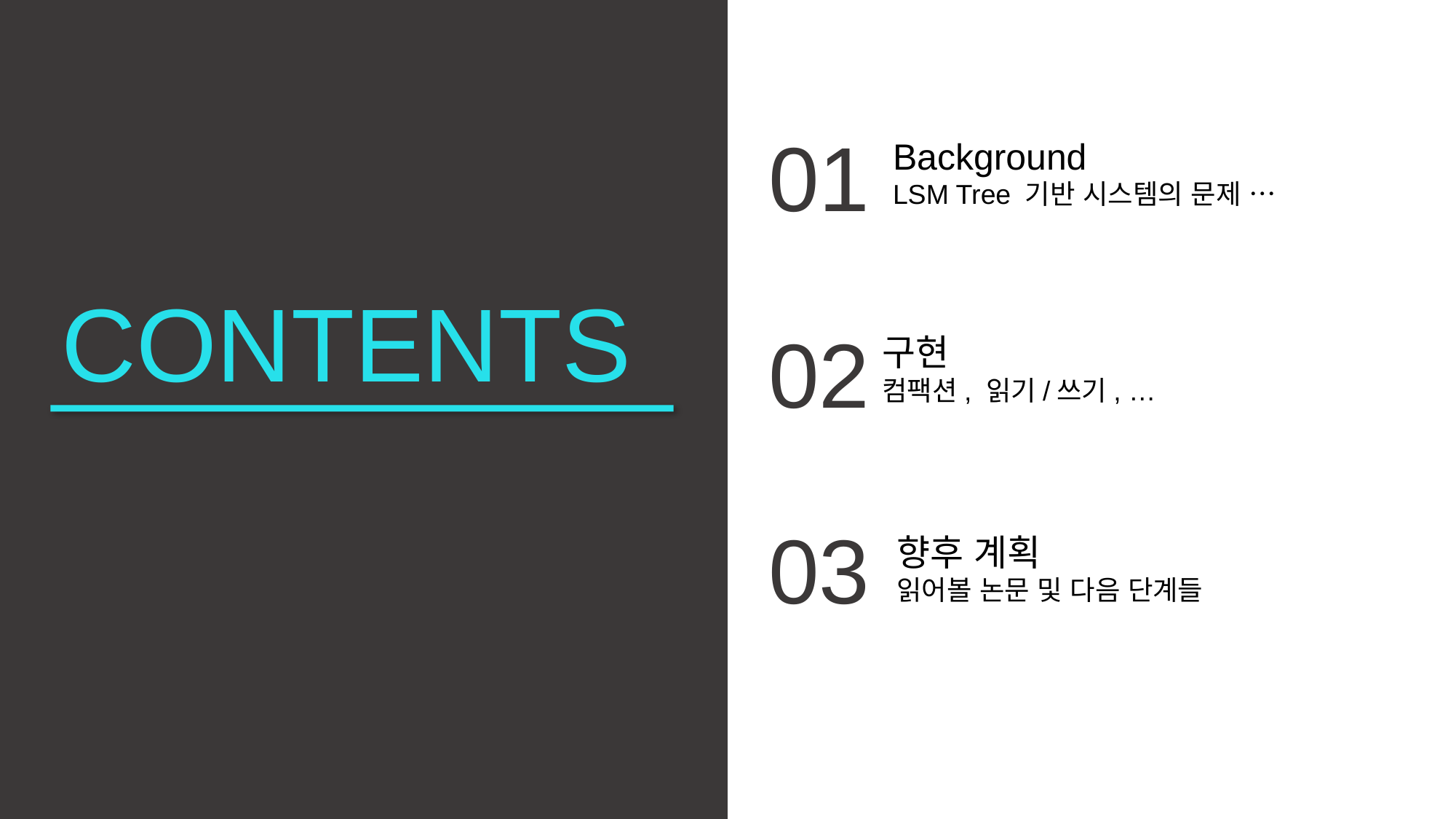

01
Background
LSM Tree 기반 시스템의 문제 …
CONTENTS
02
구현
컴팩션, 읽기/쓰기, …

03
향후 계획
읽어볼 논문 및 다음 단계들